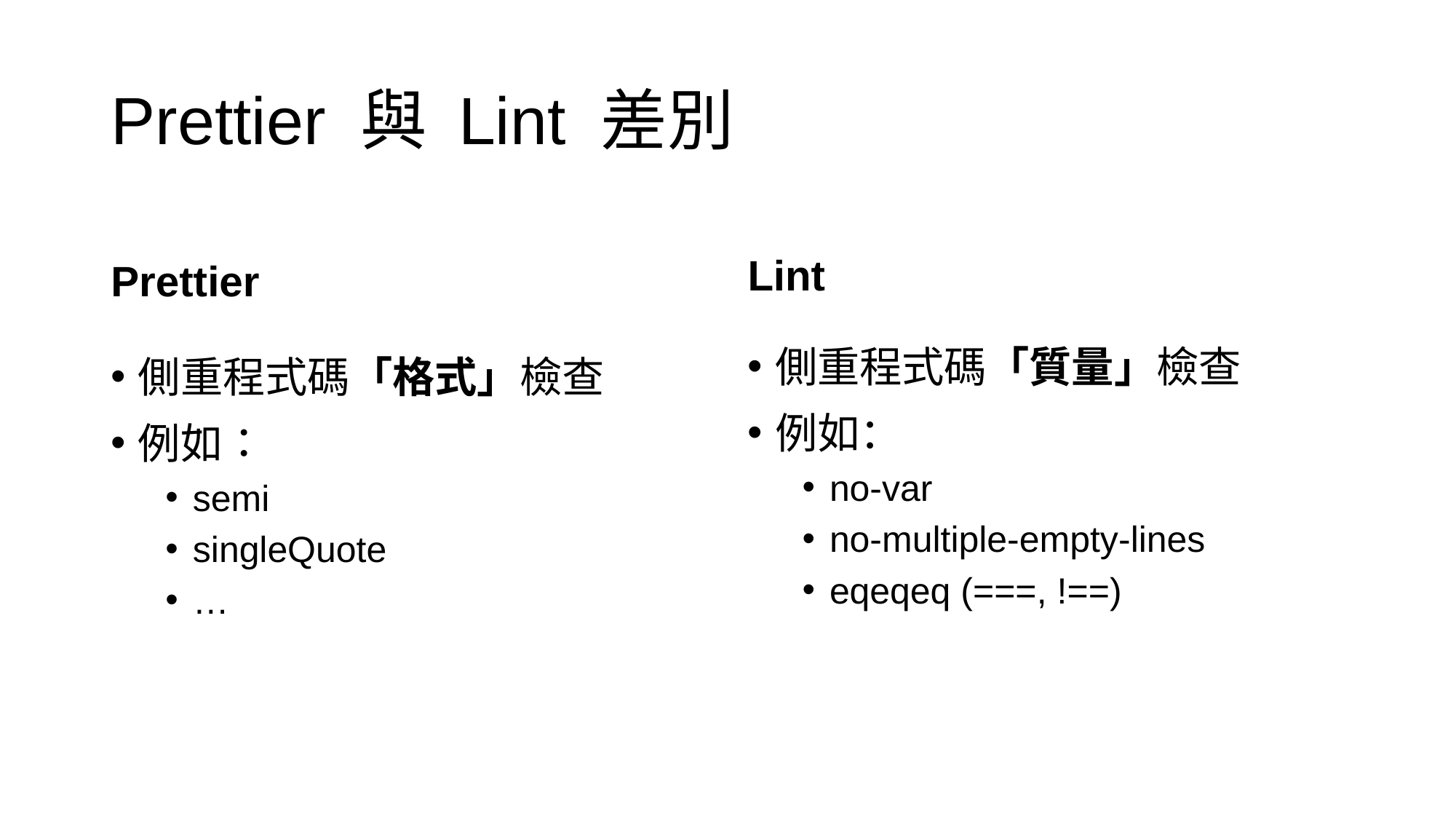

# Prettier 與 Lint 差別
Prettier
側重程式碼「格式」檢查
例如：
semi
singleQuote
…
Lint
側重程式碼「質量」檢查
例如：
no-var
no-multiple-empty-lines
eqeqeq (===, !==)